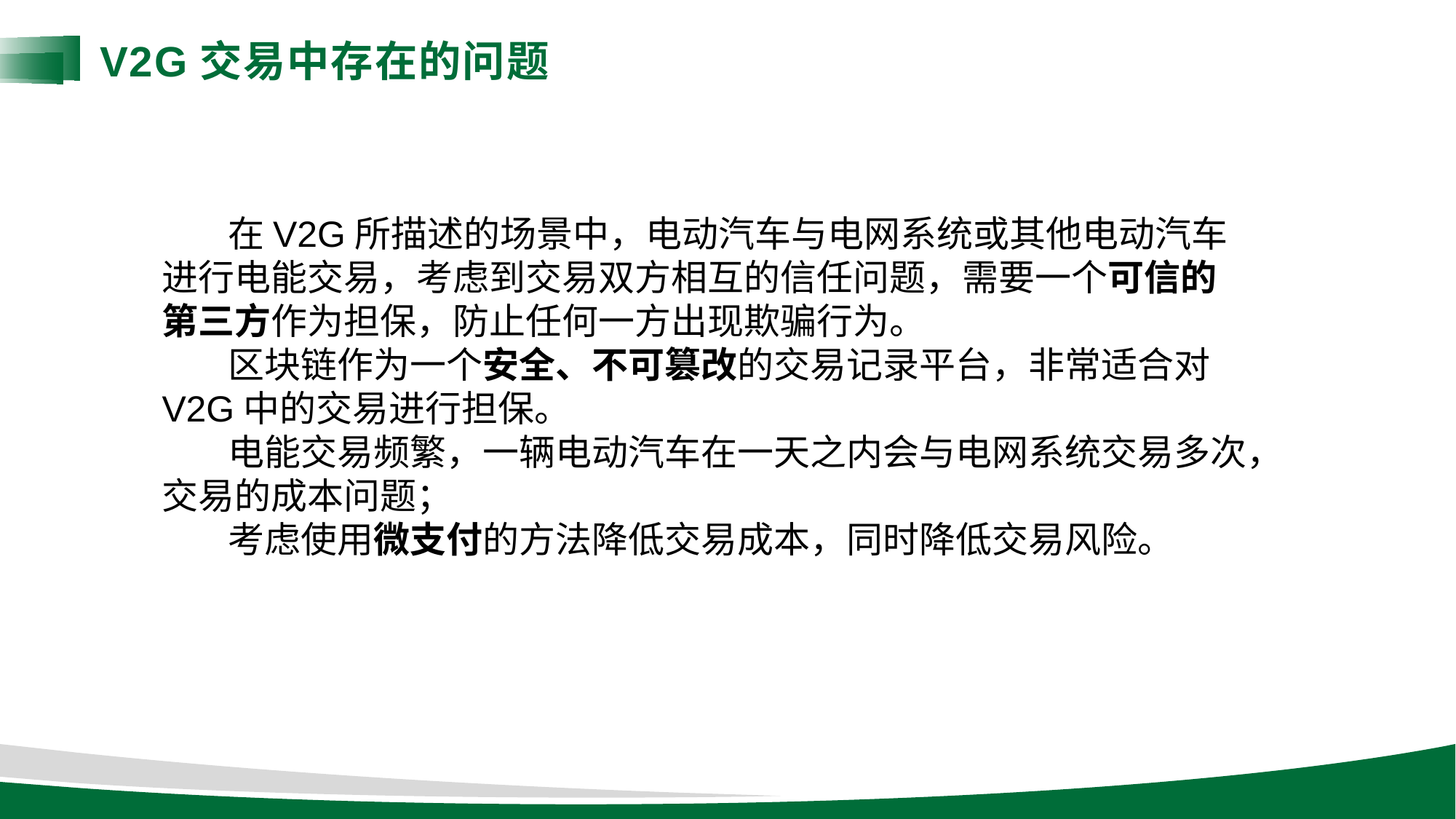

V2G交易中存在的问题
       在V2G所描述的场景中，电动汽车与电网系统或其他电动汽车进行电能交易，考虑到交易双方相互的信任问题，需要一个可信的第三方作为担保，防止任何一方出现欺骗行为。
       区块链作为一个安全、不可篡改的交易记录平台，非常适合对V2G中的交易进行担保。
       电能交易频繁，一辆电动汽车在一天之内会与电网系统交易多次，交易的成本问题；
       考虑使用微支付的方法降低交易成本，同时降低交易风险。

5